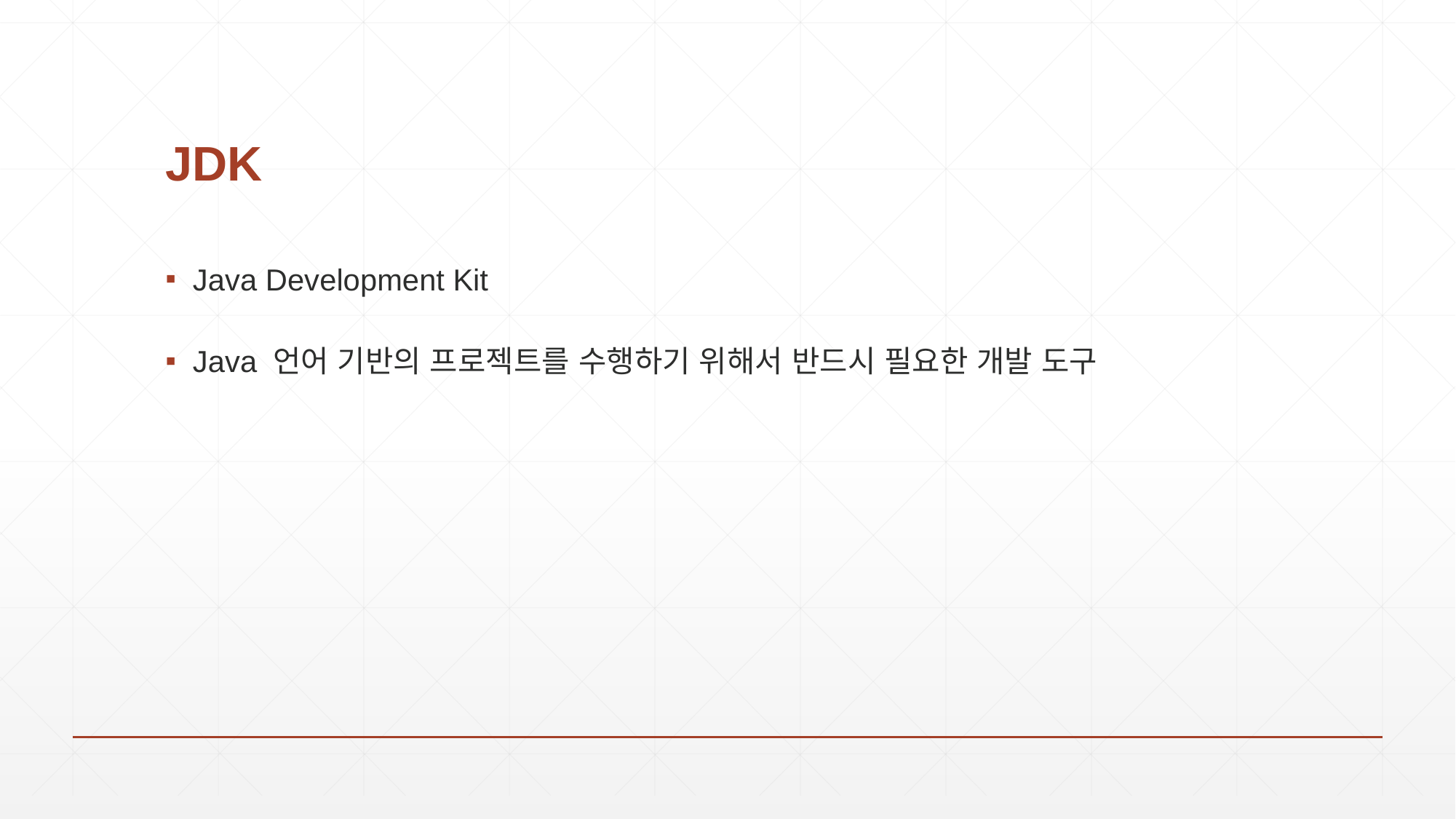

# JDK
Java Development Kit
Java 언어 기반의 프로젝트를 수행하기 위해서 반드시 필요한 개발 도구